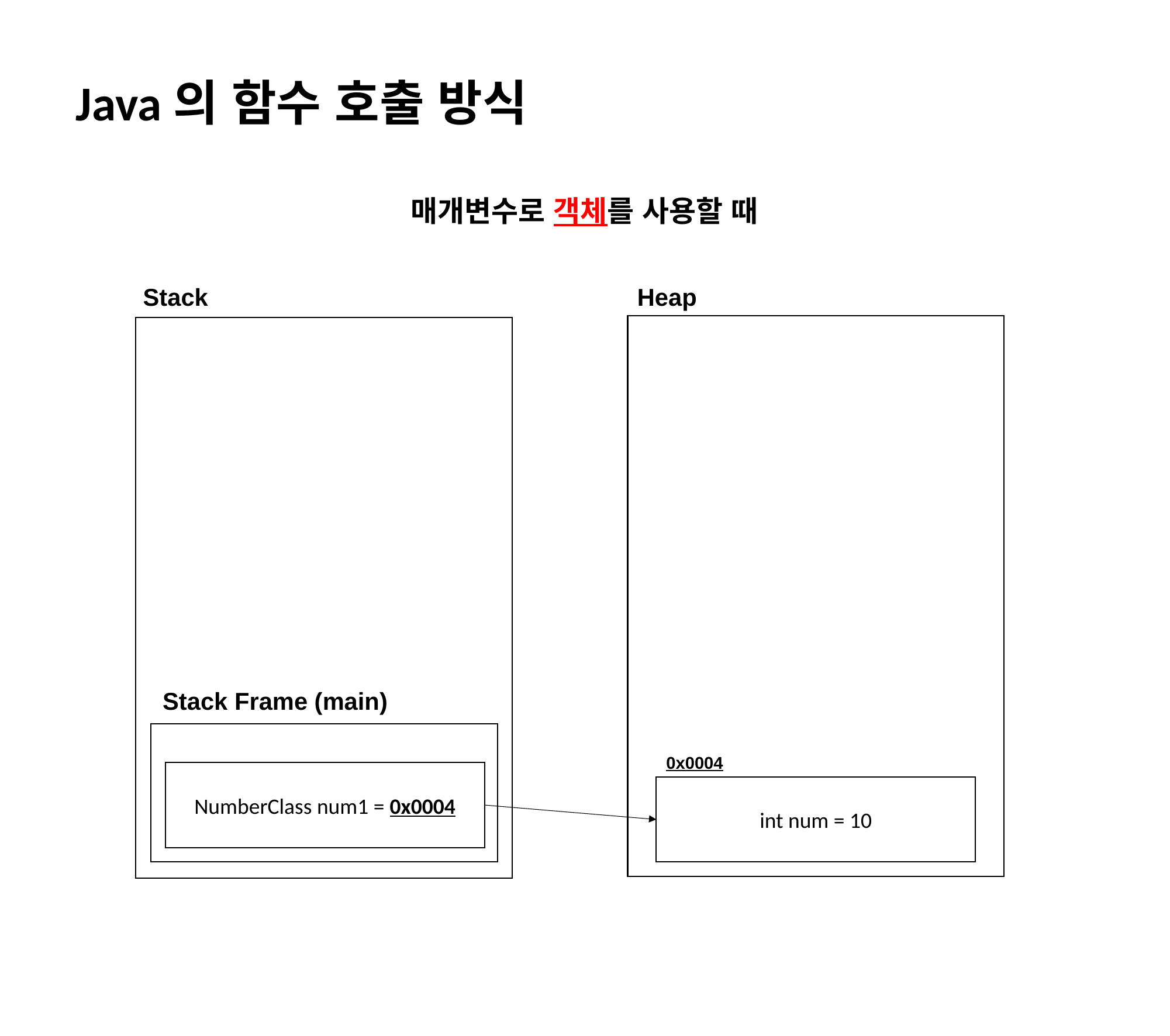

Java의 함수 호출 방식
매개변수로 객체를 사용할 때
Stack
Heap

Stack Frame (main)

0x0004
NumberClass num1 = 0x0004
int num = 10